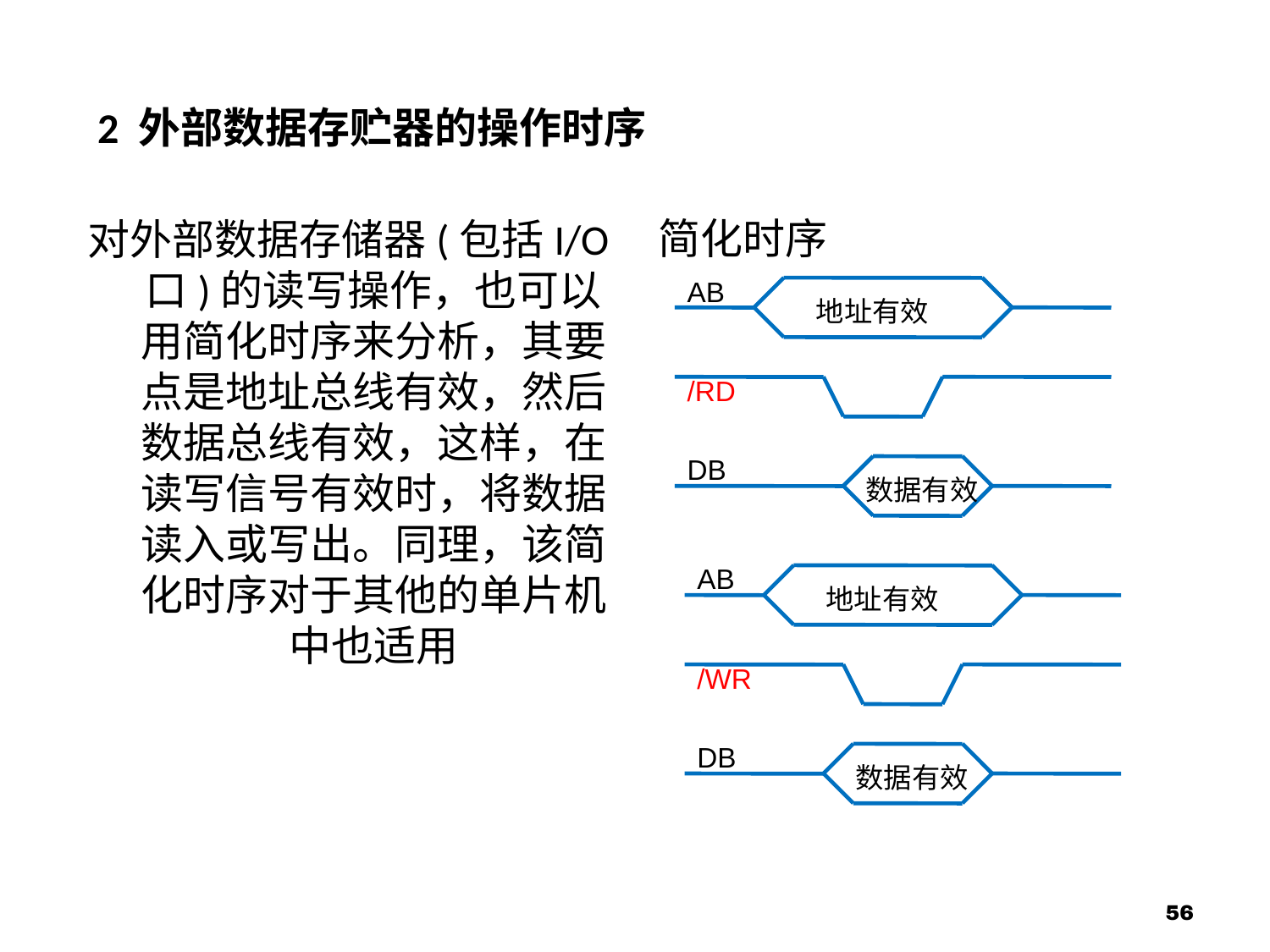

2 外部数据存贮器的操作时序
对外部数据存储器(包括I/O口)的读写操作，也可以用简化时序来分析，其要点是地址总线有效，然后数据总线有效，这样，在读写信号有效时，将数据读入或写出。同理，该简化时序对于其他的单片机中也适用
简化时序
AB
地址有效
/RD
DB
数据有效
AB
地址有效
/WR
DB
数据有效
56